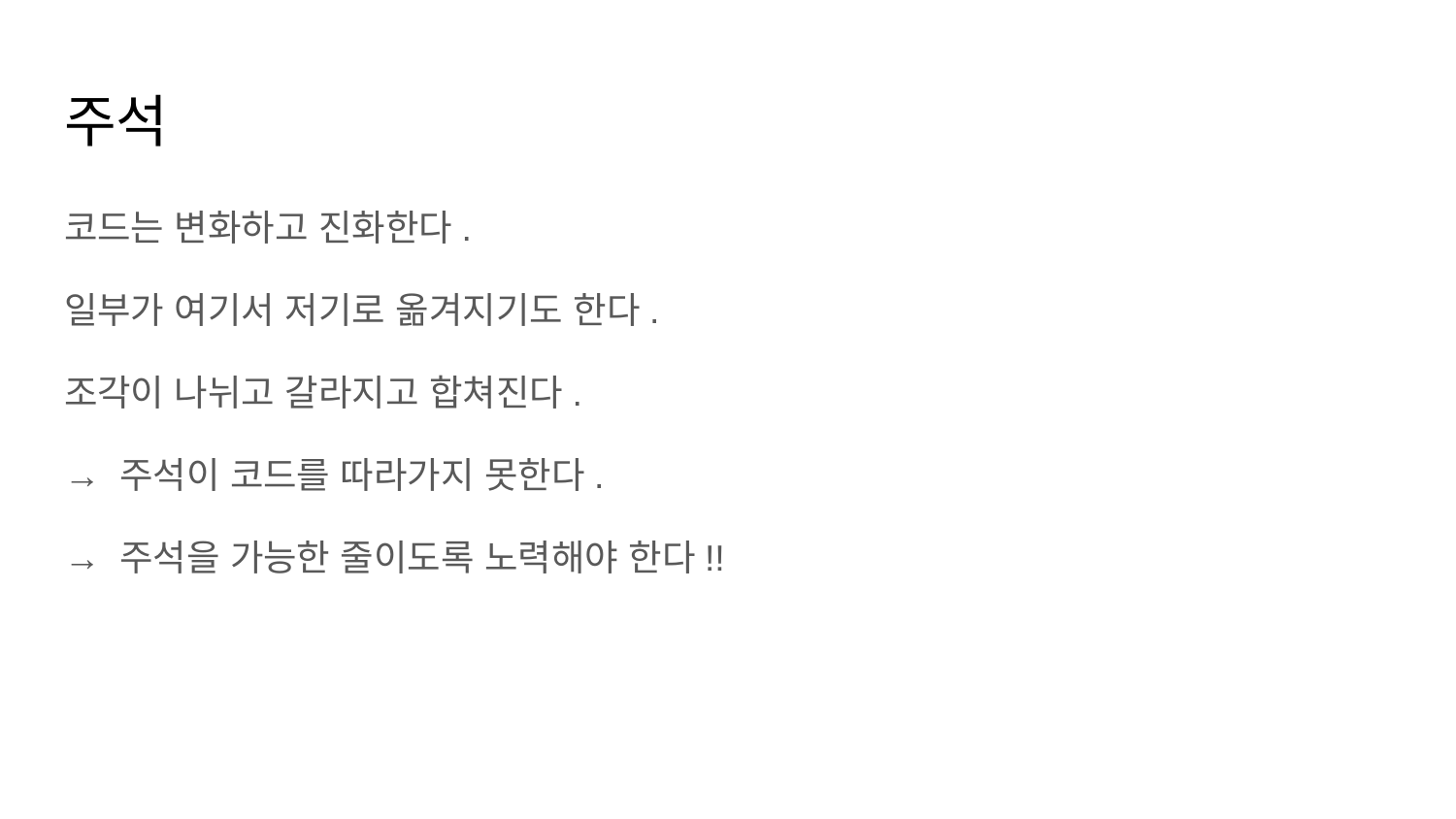

# 주석
코드는 변화하고 진화한다.
일부가 여기서 저기로 옮겨지기도 한다.
조각이 나뉘고 갈라지고 합쳐진다.
→ 주석이 코드를 따라가지 못한다.
→ 주석을 가능한 줄이도록 노력해야 한다!!